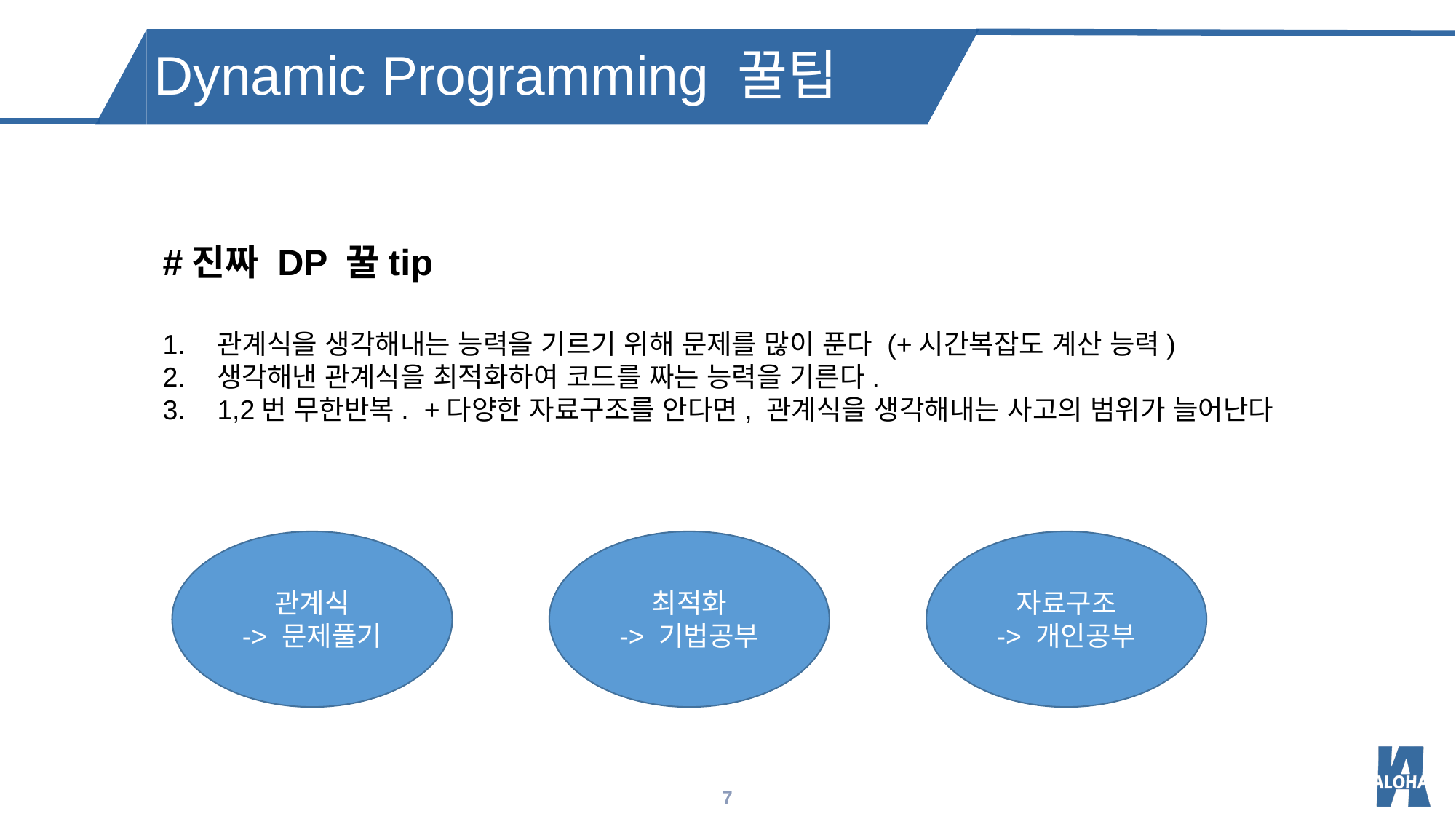

Dynamic Programming 꿀팁
#진짜 DP 꿀tip

관계식을 생각해내는 능력을 기르기 위해 문제를 많이 푼다 (+시간복잡도 계산 능력)
생각해낸 관계식을 최적화하여 코드를 짜는 능력을 기른다.
1,2번 무한반복.  +다양한 자료구조를 안다면, 관계식을 생각해내는 사고의 범위가 늘어난다

자료구조
-> 개인공부
최적화
-> 기법공부
관계식
-> 문제풀기
7